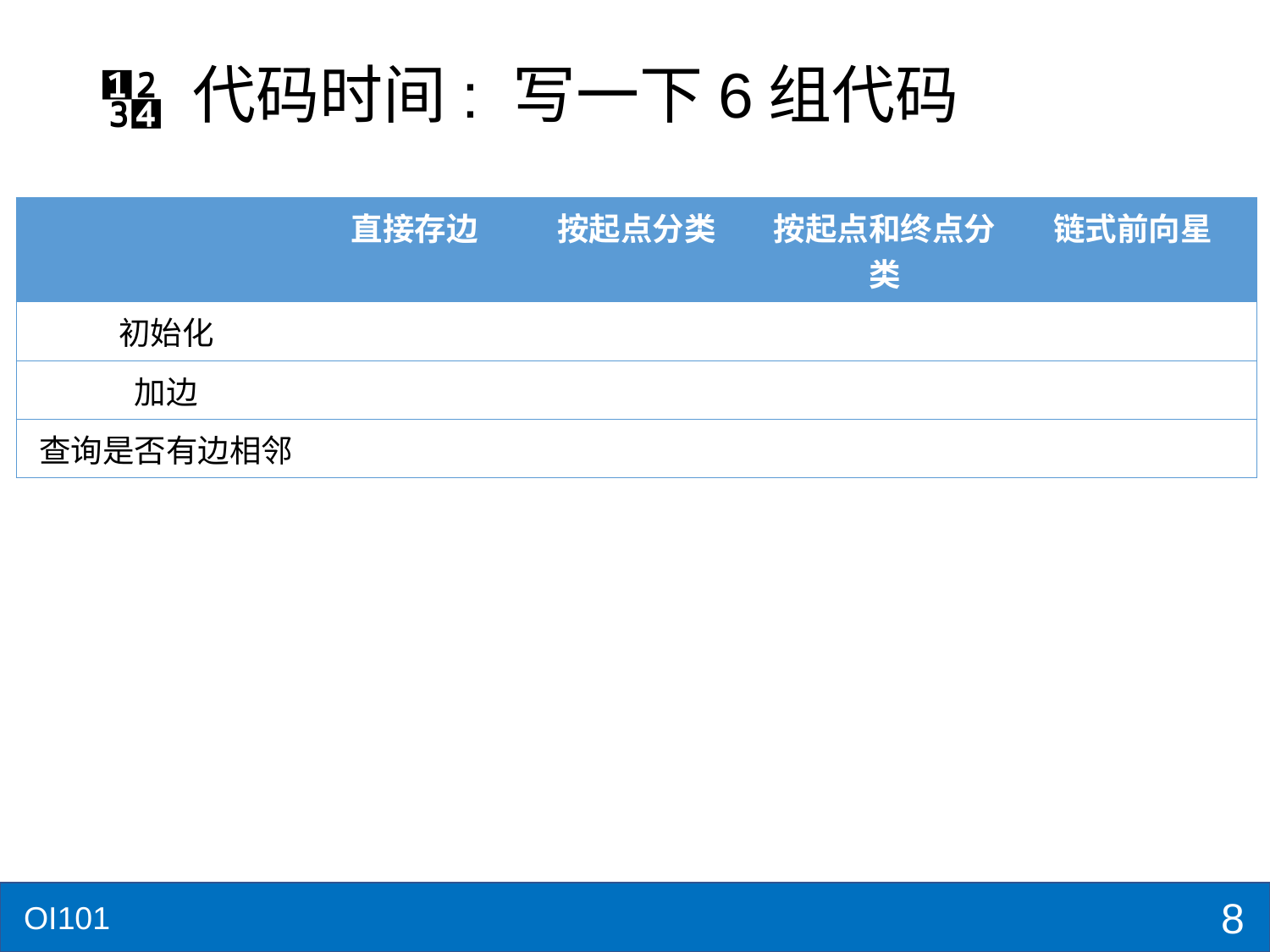

# 🔢 代码时间: 写一下6组代码
|  | 直接存边 | 按起点分类 | 按起点和终点分类 | 链式前向星 |
| --- | --- | --- | --- | --- |
| 初始化 |  |  |  |  |
| 加边 |  |  |  |  |
| 查询是否有边相邻 |  |  |  |  |
8